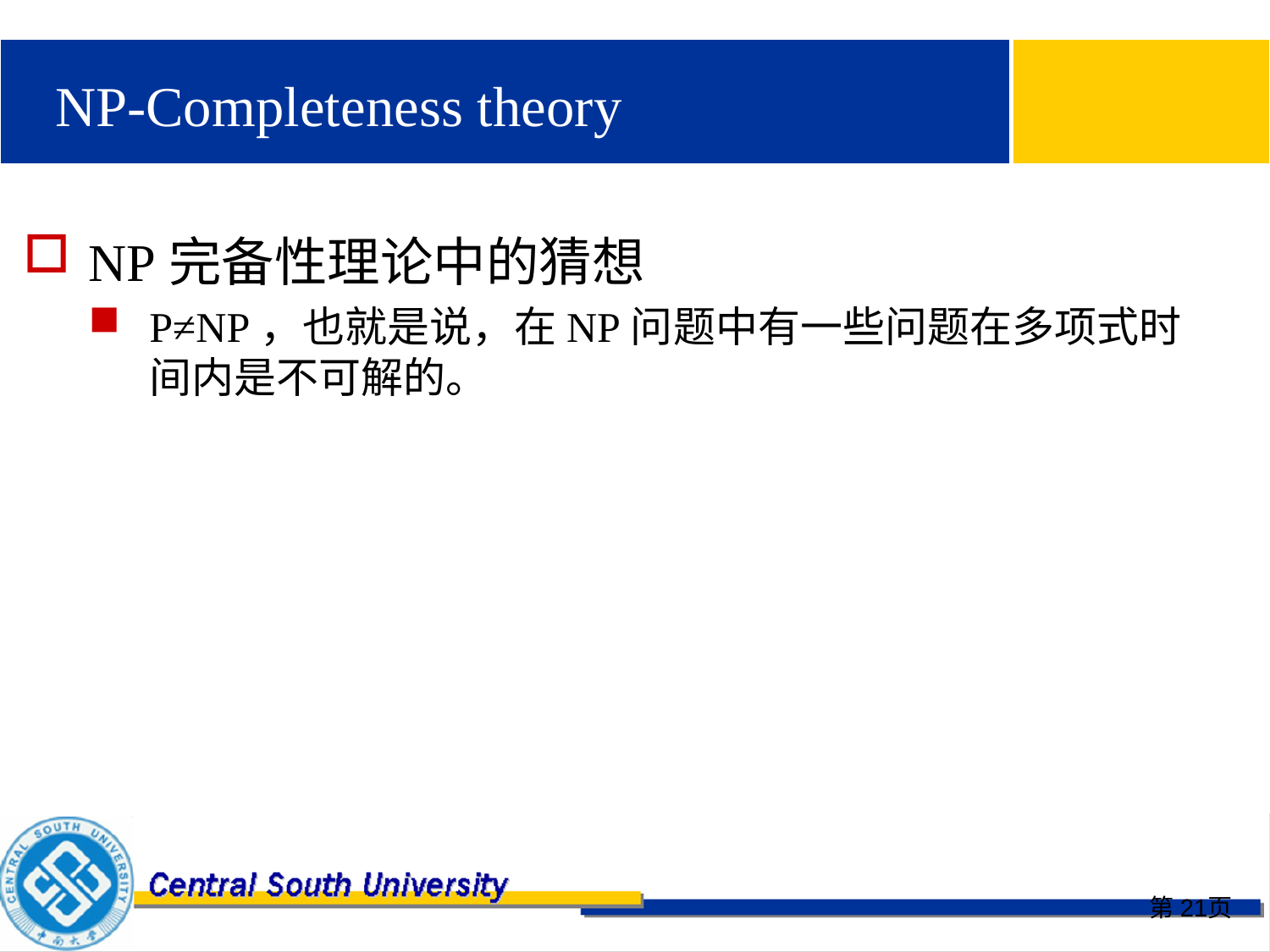

# NP-Completeness theory
NP完备性理论中的猜想
P≠NP，也就是说，在NP问题中有一些问题在多项式时间内是不可解的。

第21页